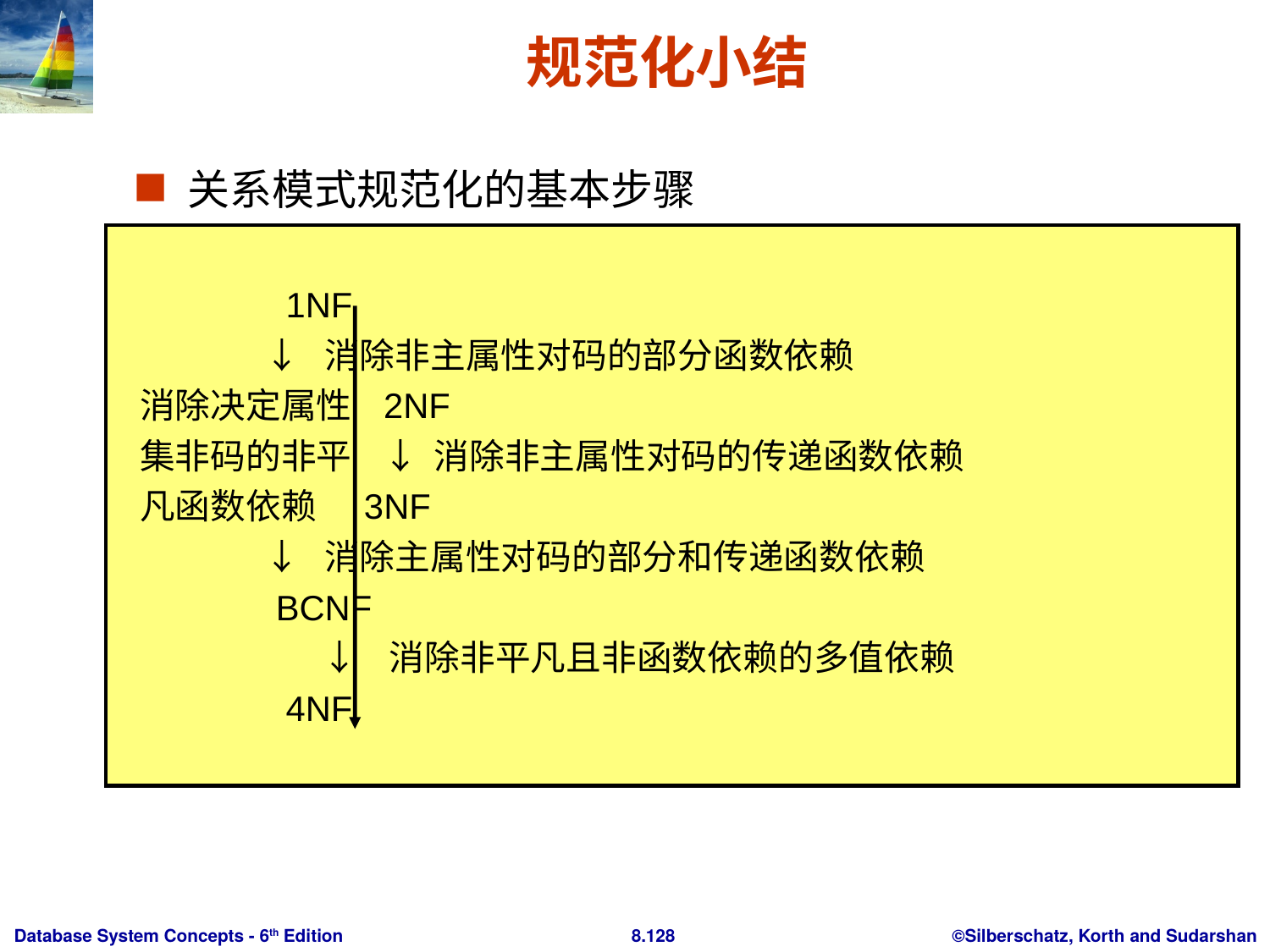

# 规范化小结
关系模式规范化的基本步骤

               1NF
                ↓  消除非主属性对码的部分函数依赖
消除决定属性   2NF
集非码的非平    ↓  消除非主属性对码的传递函数依赖
凡函数依赖     3NF
                ↓  消除主属性对码的部分和传递函数依赖
              BCNF
              	 ↓   消除非平凡且非函数依赖的多值依赖
               4NF